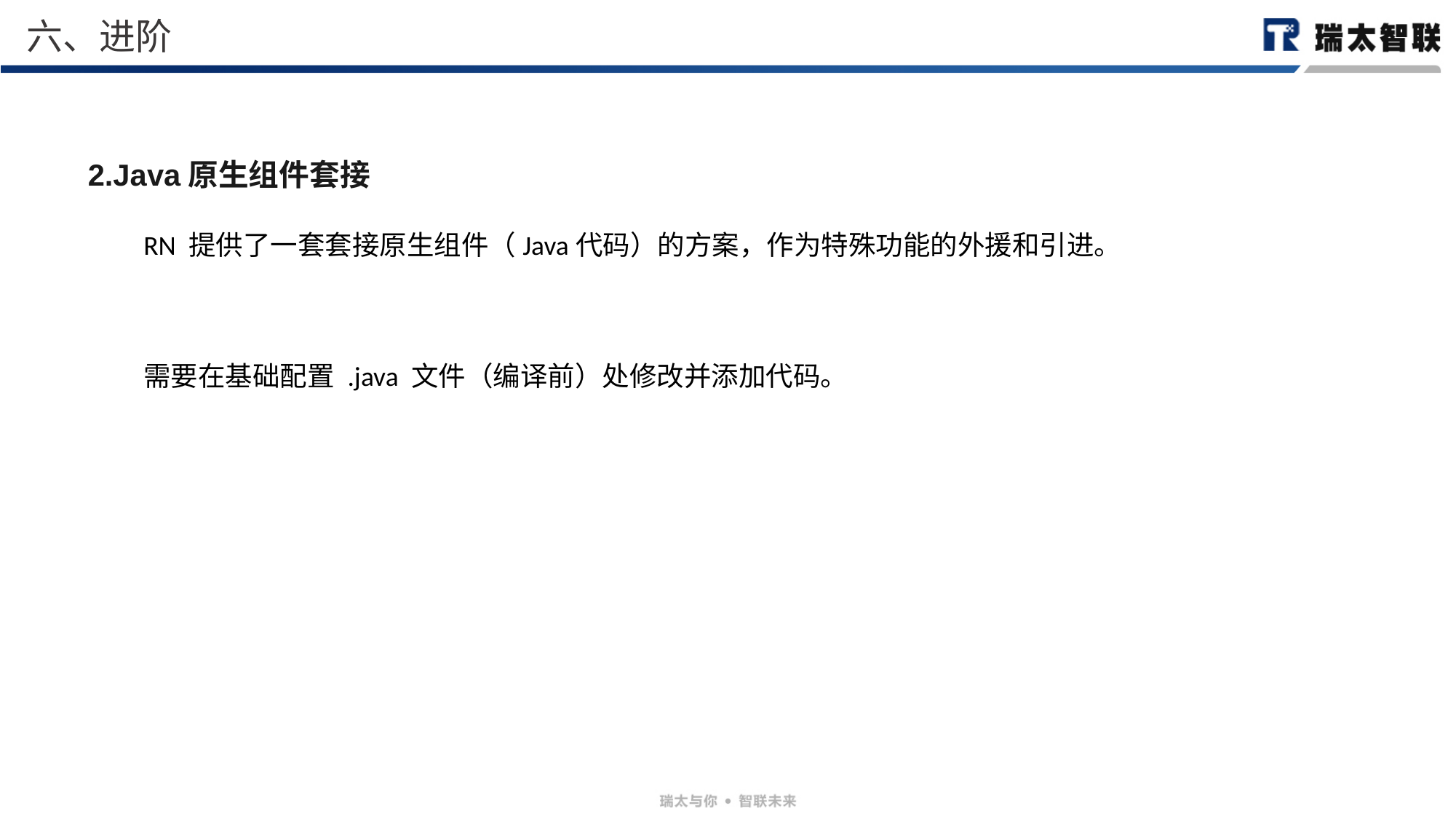

六、进阶
2.Java原生组件套接
RN 提供了一套套接原生组件（Java代码）的方案，作为特殊功能的外援和引进。

需要在基础配置 .java 文件（编译前）处修改并添加代码。